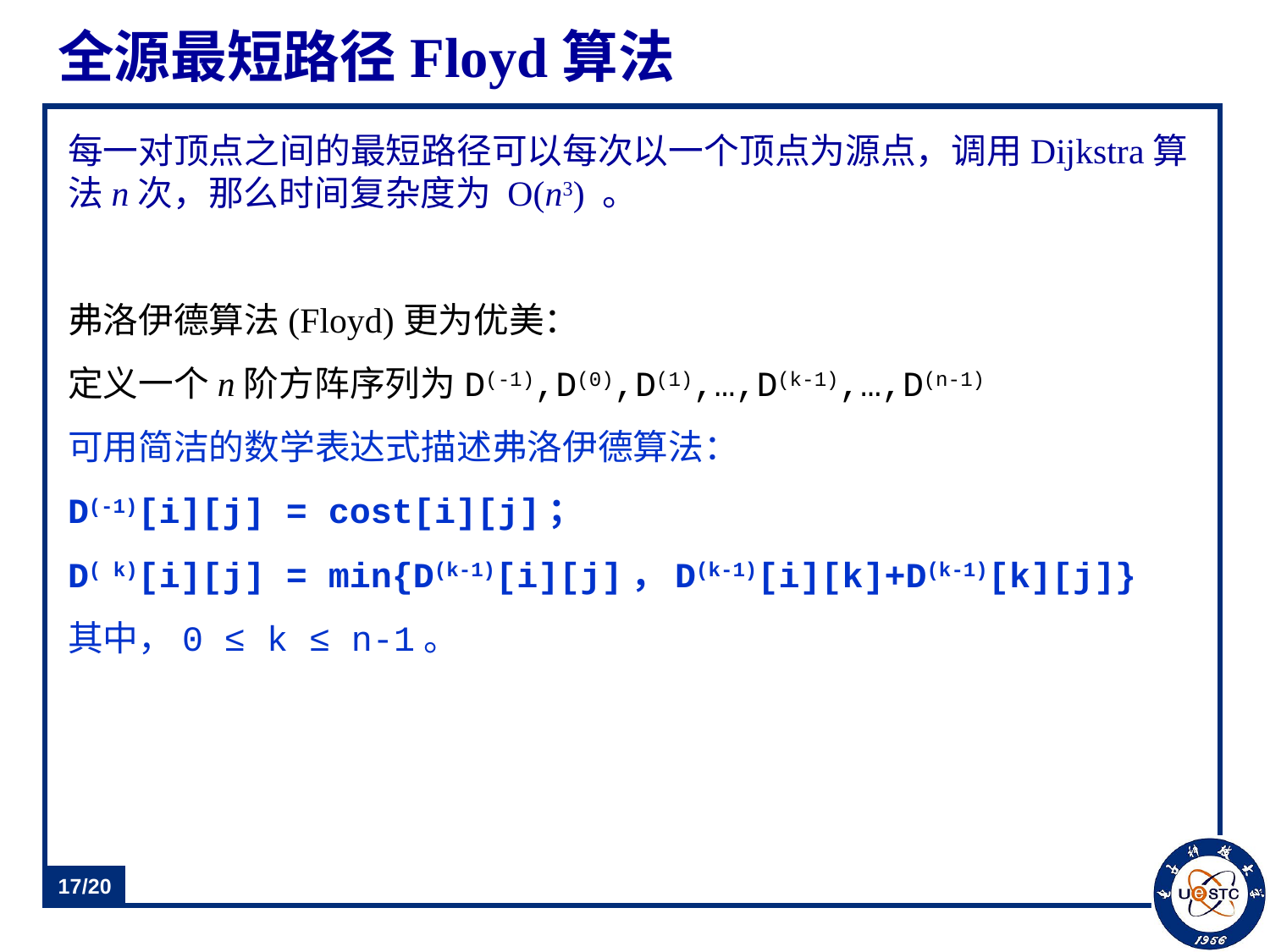

# 全源最短路径Floyd算法
每一对顶点之间的最短路径可以每次以一个顶点为源点，调用Dijkstra算法n次，那么时间复杂度为 O(n3) 。

弗洛伊德算法(Floyd)更为优美：
定义一个n阶方阵序列为D(-1),D(0),D(1),…,D(k-1),…,D(n-1)
可用简洁的数学表达式描述弗洛伊德算法：
D(-1)[i][j] = cost[i][j]；
D( k)[i][j] = min{D(k-1)[i][j]，D(k-1)[i][k]+D(k-1)[k][j]}
其中，0 ≤ k ≤ n-1。
17/20